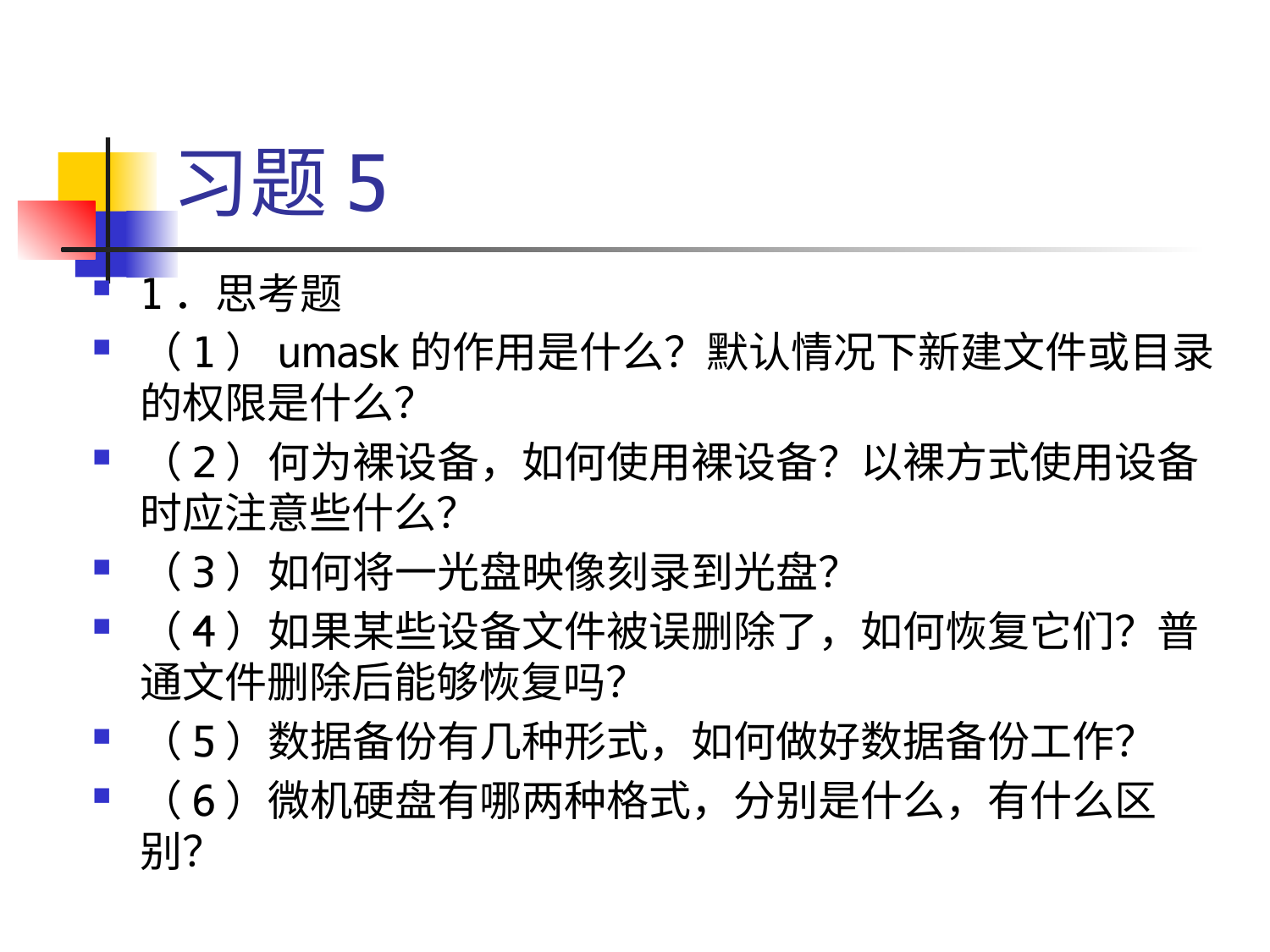

# 习题5
1．思考题
（1）umask的作用是什么？默认情况下新建文件或目录的权限是什么？
（2）何为裸设备，如何使用裸设备？以裸方式使用设备时应注意些什么？
（3）如何将一光盘映像刻录到光盘？
（4）如果某些设备文件被误删除了，如何恢复它们？普通文件删除后能够恢复吗？
（5）数据备份有几种形式，如何做好数据备份工作？
（6）微机硬盘有哪两种格式，分别是什么，有什么区别？